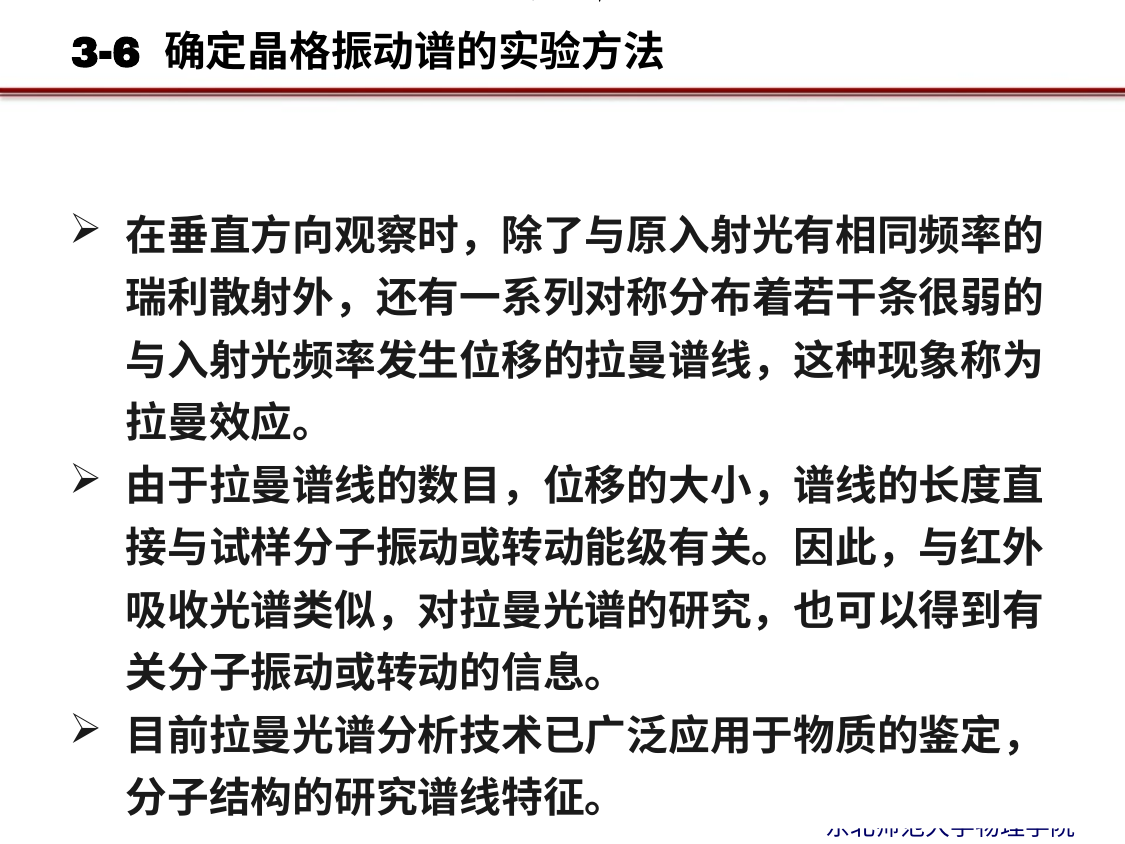

在垂直方向观察时，除了与原入射光有相同频率的瑞利散射外，还有一系列对称分布着若干条很弱的与入射光频率发生位移的拉曼谱线，这种现象称为拉曼效应。
由于拉曼谱线的数目，位移的大小，谱线的长度直接与试样分子振动或转动能级有关。因此，与红外吸收光谱类似，对拉曼光谱的研究，也可以得到有关分子振动或转动的信息。
目前拉曼光谱分析技术已广泛应用于物质的鉴定，分子结构的研究谱线特征。
拉曼散射λ变
λ增大
λ减小
透过光λ不变
瑞利散射λ不变
样
品
池